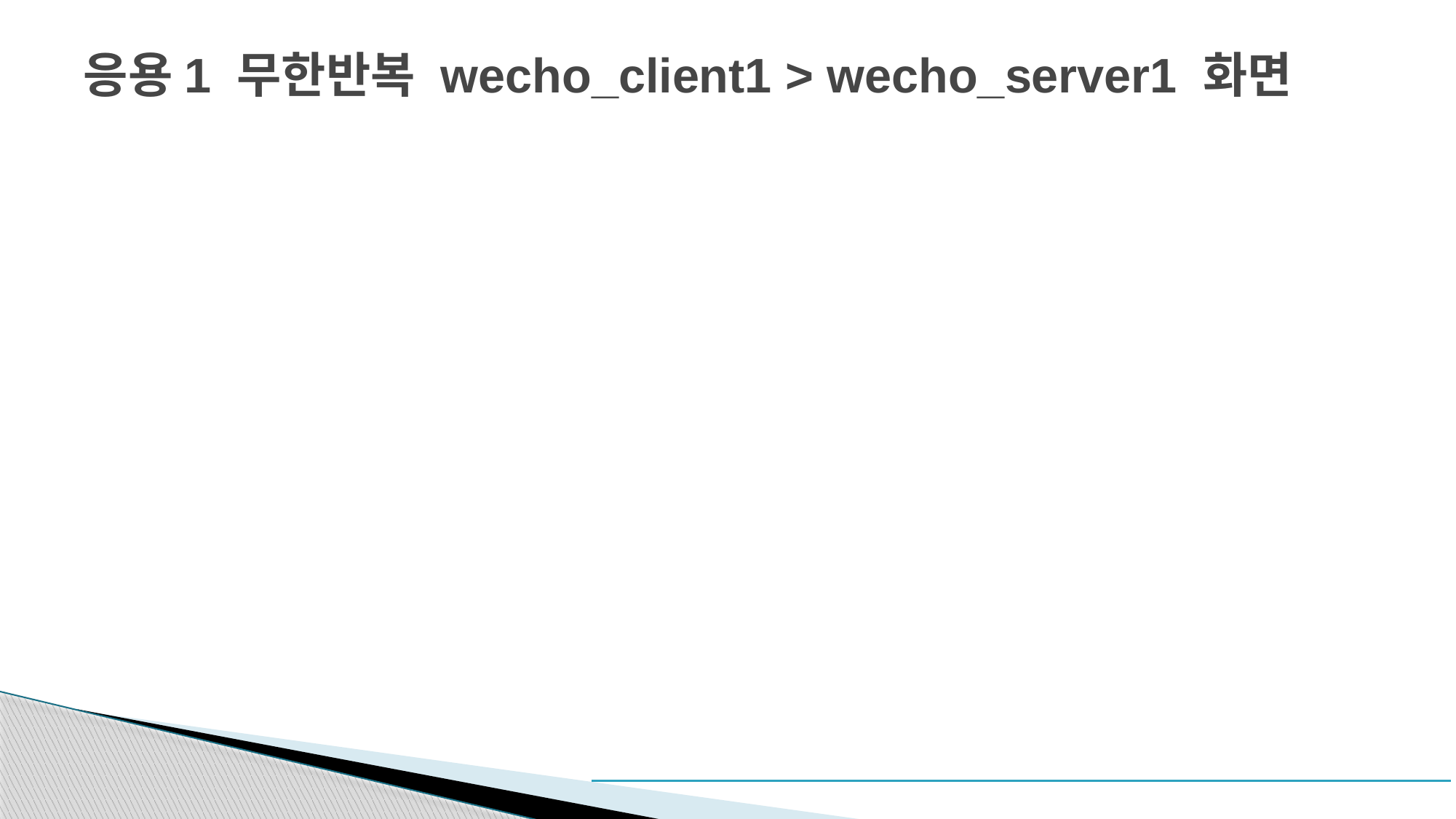

# 응용1 무한반복 wecho_client1 > wecho_server1 화면